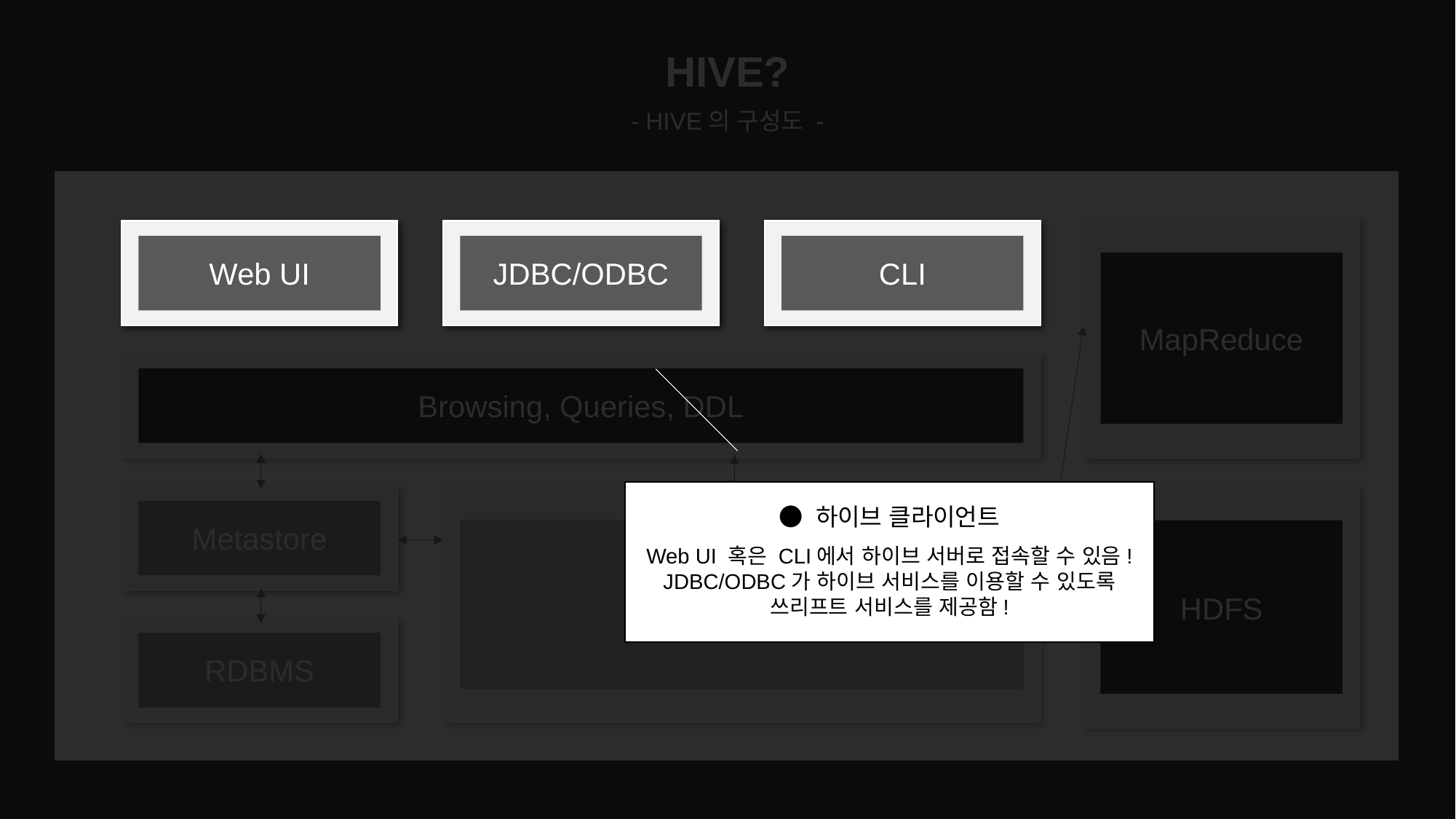

HIVE?
- HIVE의 구성도 -

MapReduce

Web UI

Web UI

JDBC/ODBC

CLI

JDBC/ODBC

CLI

Browsing, Queries, DDL

Hive QL

HDFS

Metastore
● 하이브 클라이언트
Web UI 혹은 CLI에서 하이브 서버로 접속할 수 있음!
JDBC/ODBC가 하이브 서비스를 이용할 수 있도록
쓰리프트 서비스를 제공함!

RDBMS